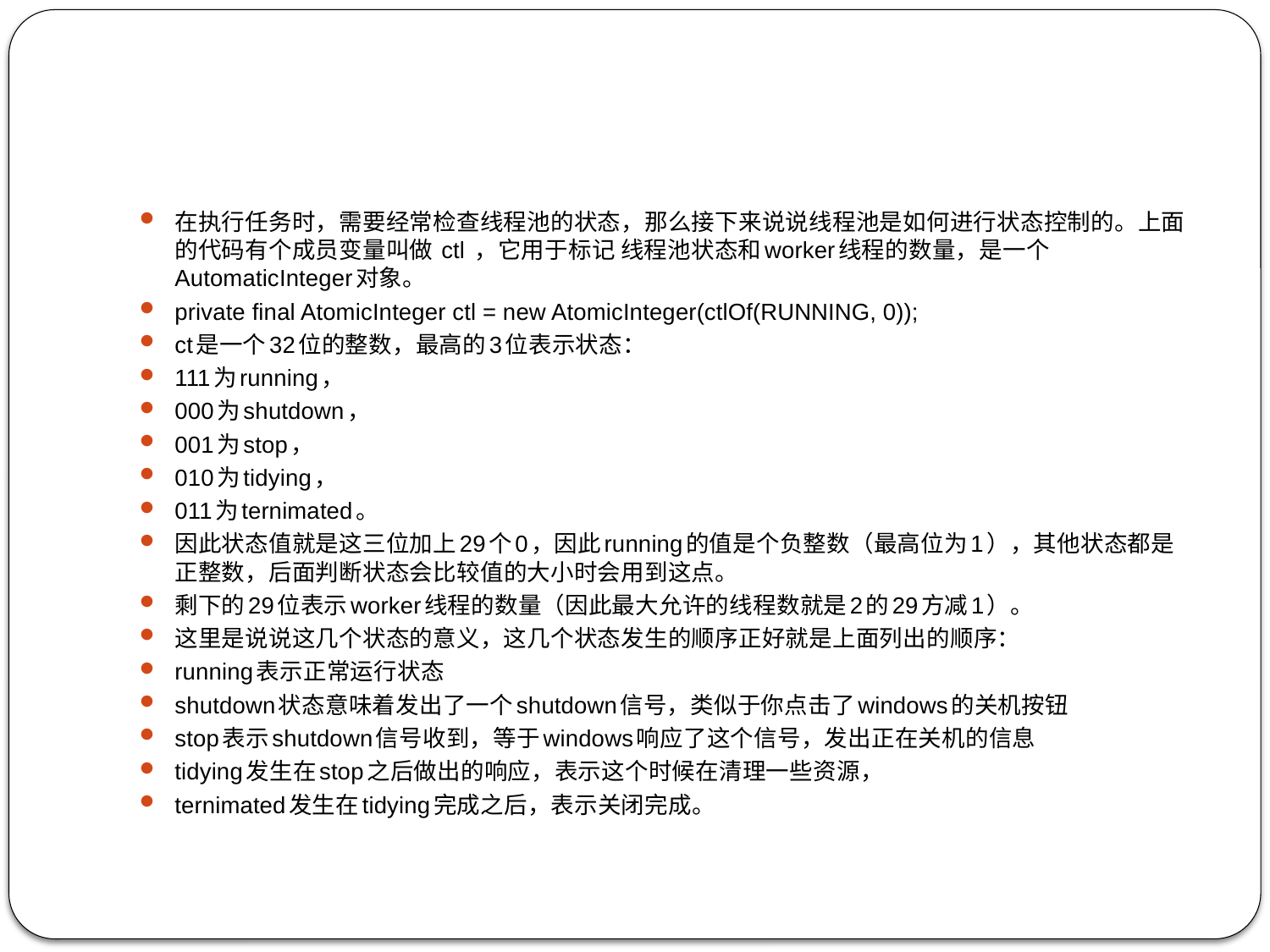

在执行任务时，需要经常检查线程池的状态，那么接下来说说线程池是如何进行状态控制的。上面的代码有个成员变量叫做 ctl ，它用于标记 线程池状态和worker线程的数量，是一个AutomaticInteger对象。
private final AtomicInteger ctl = new AtomicInteger(ctlOf(RUNNING, 0));
ct是一个32位的整数，最高的3位表示状态：
111为running，
000为shutdown，
001为stop，
010为tidying，
011为ternimated。
因此状态值就是这三位加上29个0，因此running的值是个负整数（最高位为1），其他状态都是正整数，后面判断状态会比较值的大小时会用到这点。
剩下的29位表示worker线程的数量（因此最大允许的线程数就是2的29方减1）。
这里是说说这几个状态的意义，这几个状态发生的顺序正好就是上面列出的顺序：
running表示正常运行状态
shutdown状态意味着发出了一个shutdown信号，类似于你点击了windows的关机按钮
stop表示shutdown信号收到，等于windows响应了这个信号，发出正在关机的信息
tidying发生在stop之后做出的响应，表示这个时候在清理一些资源，
ternimated发生在tidying完成之后，表示关闭完成。